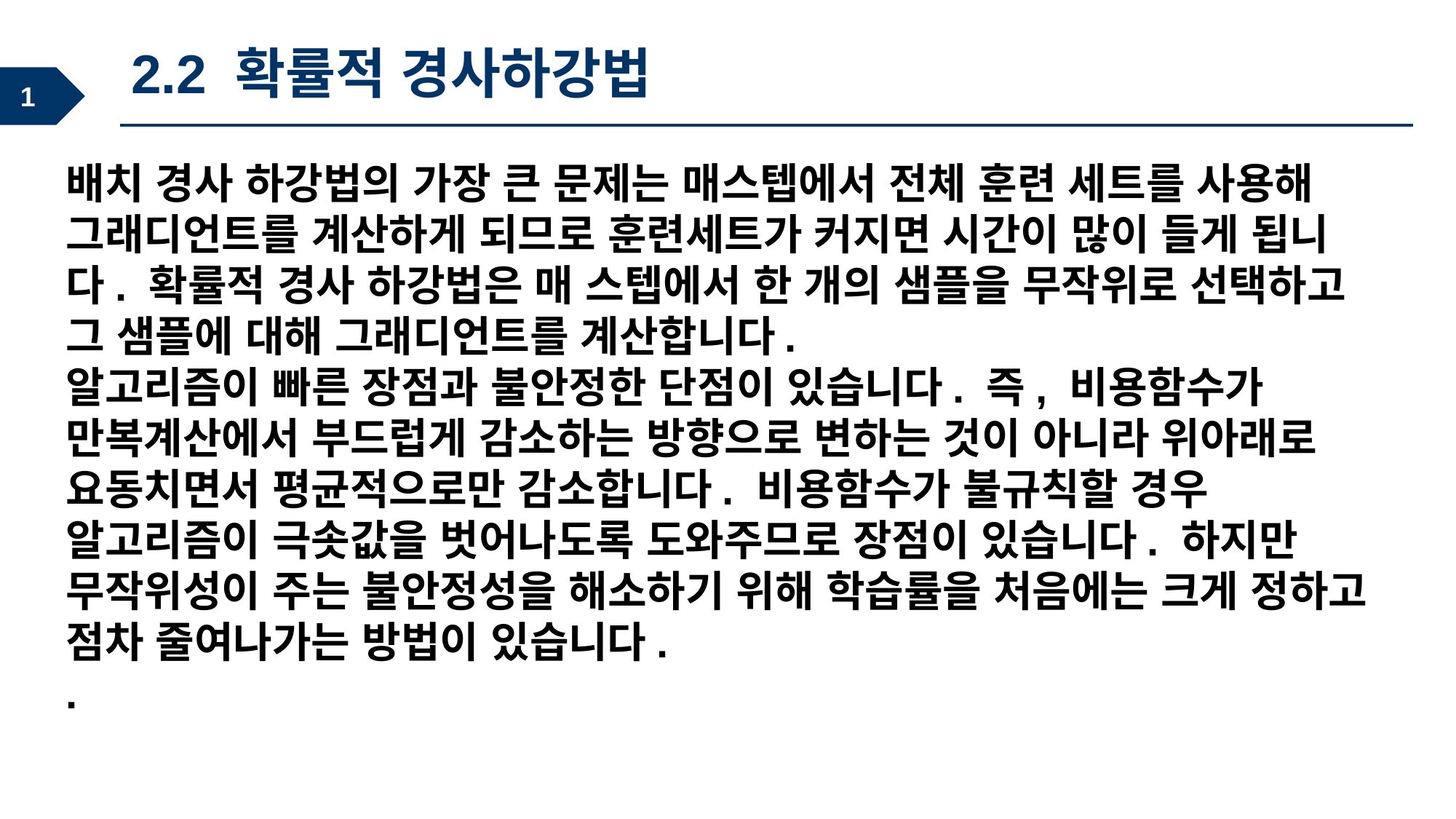

2.2 확률적 경사하강법
배치 경사 하강법의 가장 큰 문제는 매스텝에서 전체 훈련 세트를 사용해 그래디언트를 계산하게 되므로 훈련세트가 커지면 시간이 많이 들게 됩니다. 확률적 경사 하강법은 매 스텝에서 한 개의 샘플을 무작위로 선택하고 그 샘플에 대해 그래디언트를 계산합니다.
알고리즘이 빠른 장점과 불안정한 단점이 있습니다. 즉, 비용함수가 만복계산에서 부드럽게 감소하는 방향으로 변하는 것이 아니라 위아래로 요동치면서 평균적으로만 감소합니다. 비용함수가 불규칙할 경우 알고리즘이 극솟값을 벗어나도록 도와주므로 장점이 있습니다. 하지만 무작위성이 주는 불안정성을 해소하기 위해 학습률을 처음에는 크게 정하고 점차 줄여나가는 방법이 있습니다.
.